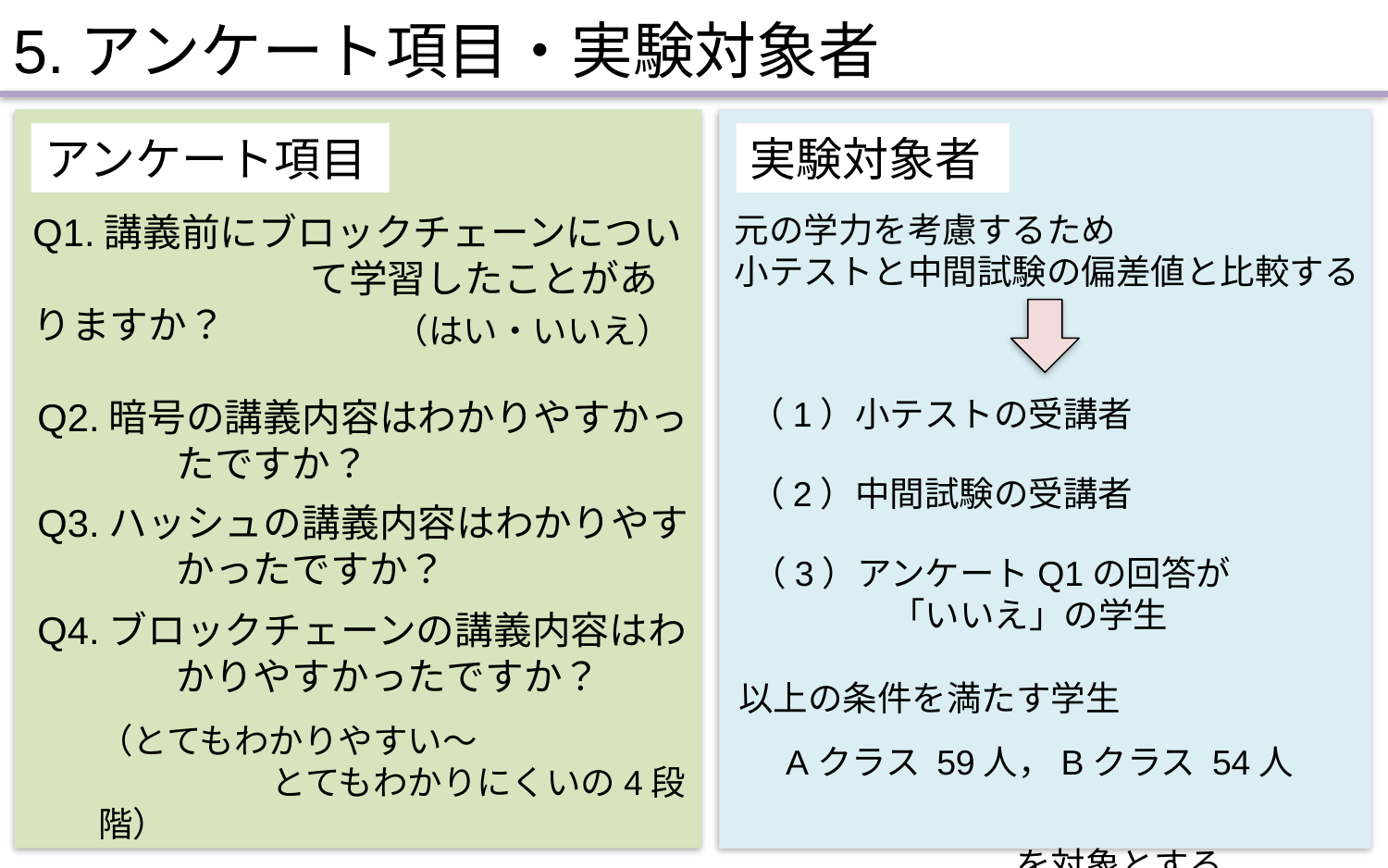

5.アンケート項目・実験対象者

Q1.講義前にブロックチェーンについ　　　　　	て学習したことがありますか？

アンケート項目
実験対象者
元の学力を考慮するため
小テストと中間試験の偏差値と比較する

　　　　　　　　（はい・いいえ）

（1）小テストの受講者
Q2.暗号の講義内容はわかりやすかっ	たですか？
（2）中間試験の受講者
Q3.ハッシュの講義内容はわかりやす	かったですか？
（3）アンケートQ1の回答が
	「いいえ」の学生
Q4.ブロックチェーンの講義内容はわ	かりやすかったですか？
以上の条件を満たす学生

						を対象とする

（とてもわかりやすい〜
	　とてもわかりにくいの4段階）

Aクラス 59人，Bクラス 54人